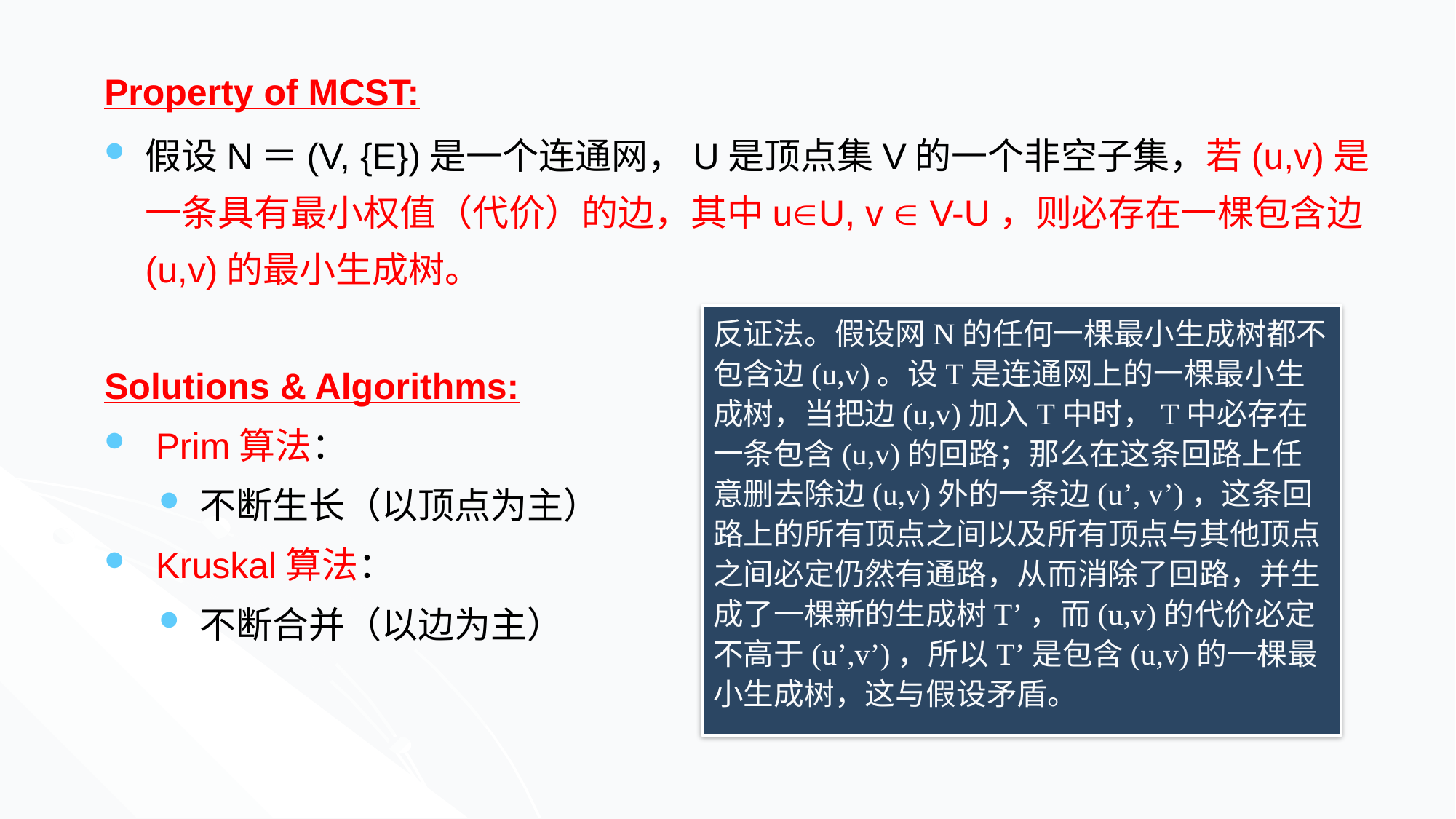

Property of MCST:
假设N＝(V, {E})是一个连通网，U是顶点集V的一个非空子集，若(u,v)是一条具有最小权值（代价）的边，其中u∈U, v ∈ V-U，则必存在一棵包含边(u,v)的最小生成树。

Solutions & Algorithms:
 Prim算法：
不断生长（以顶点为主）
 Kruskal算法：
不断合并（以边为主）
反证法。假设网N的任何一棵最小生成树都不包含边(u,v)。设T是连通网上的一棵最小生成树，当把边(u,v)加入T中时，T中必存在一条包含(u,v)的回路；那么在这条回路上任意删去除边(u,v)外的一条边(u’, v’)，这条回路上的所有顶点之间以及所有顶点与其他顶点之间必定仍然有通路，从而消除了回路，并生成了一棵新的生成树T’，而(u,v)的代价必定不高于(u’,v’)，所以T’是包含(u,v)的一棵最小生成树，这与假设矛盾。